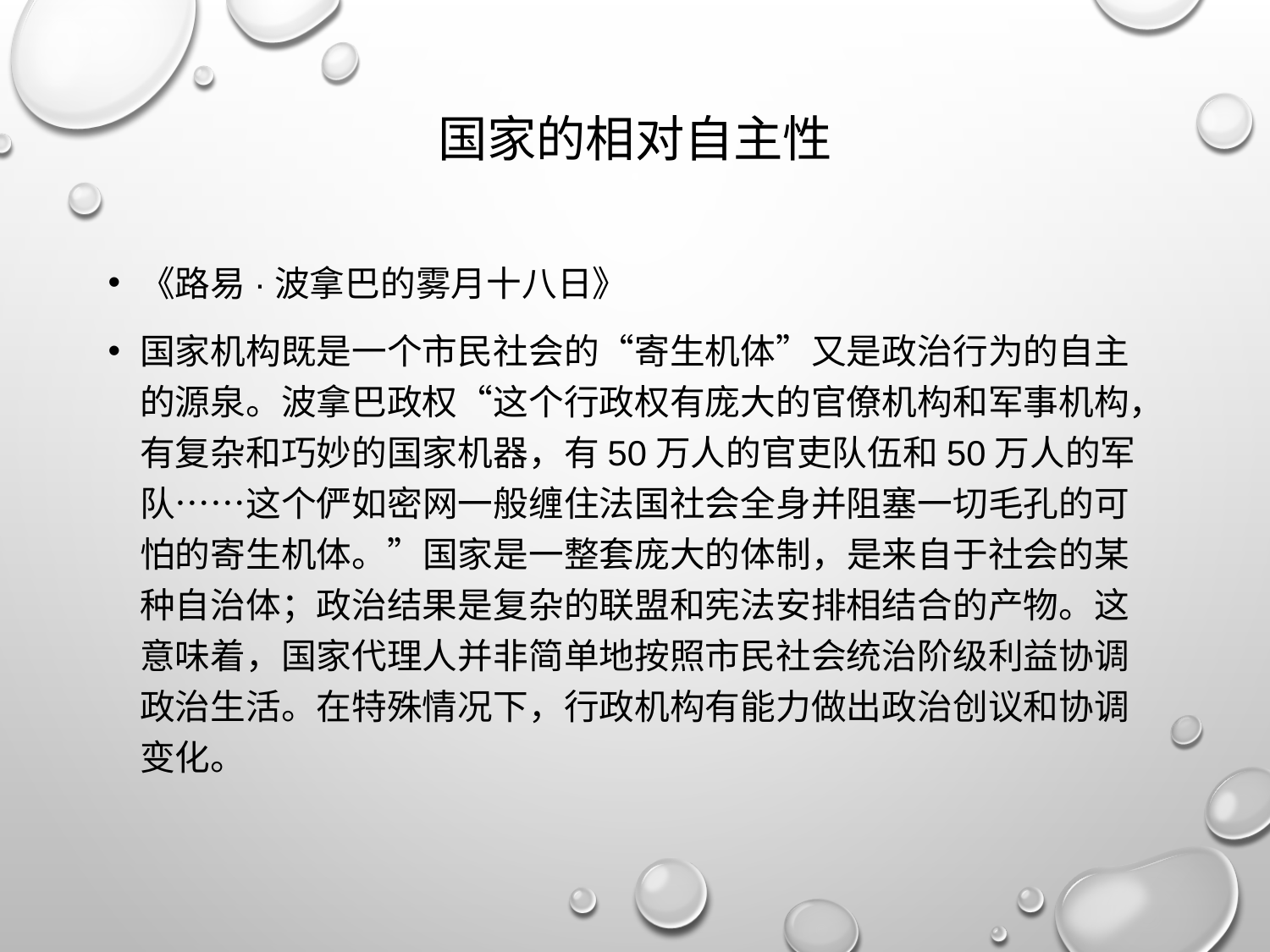

# 国家的相对自主性
《路易·波拿巴的雾月十八日》
国家机构既是一个市民社会的“寄生机体”又是政治行为的自主的源泉。波拿巴政权“这个行政权有庞大的官僚机构和军事机构，有复杂和巧妙的国家机器，有50万人的官吏队伍和50万人的军队……这个俨如密网一般缠住法国社会全身并阻塞一切毛孔的可怕的寄生机体。”国家是一整套庞大的体制，是来自于社会的某种自治体；政治结果是复杂的联盟和宪法安排相结合的产物。这意味着，国家代理人并非简单地按照市民社会统治阶级利益协调政治生活。在特殊情况下，行政机构有能力做出政治创议和协调变化。